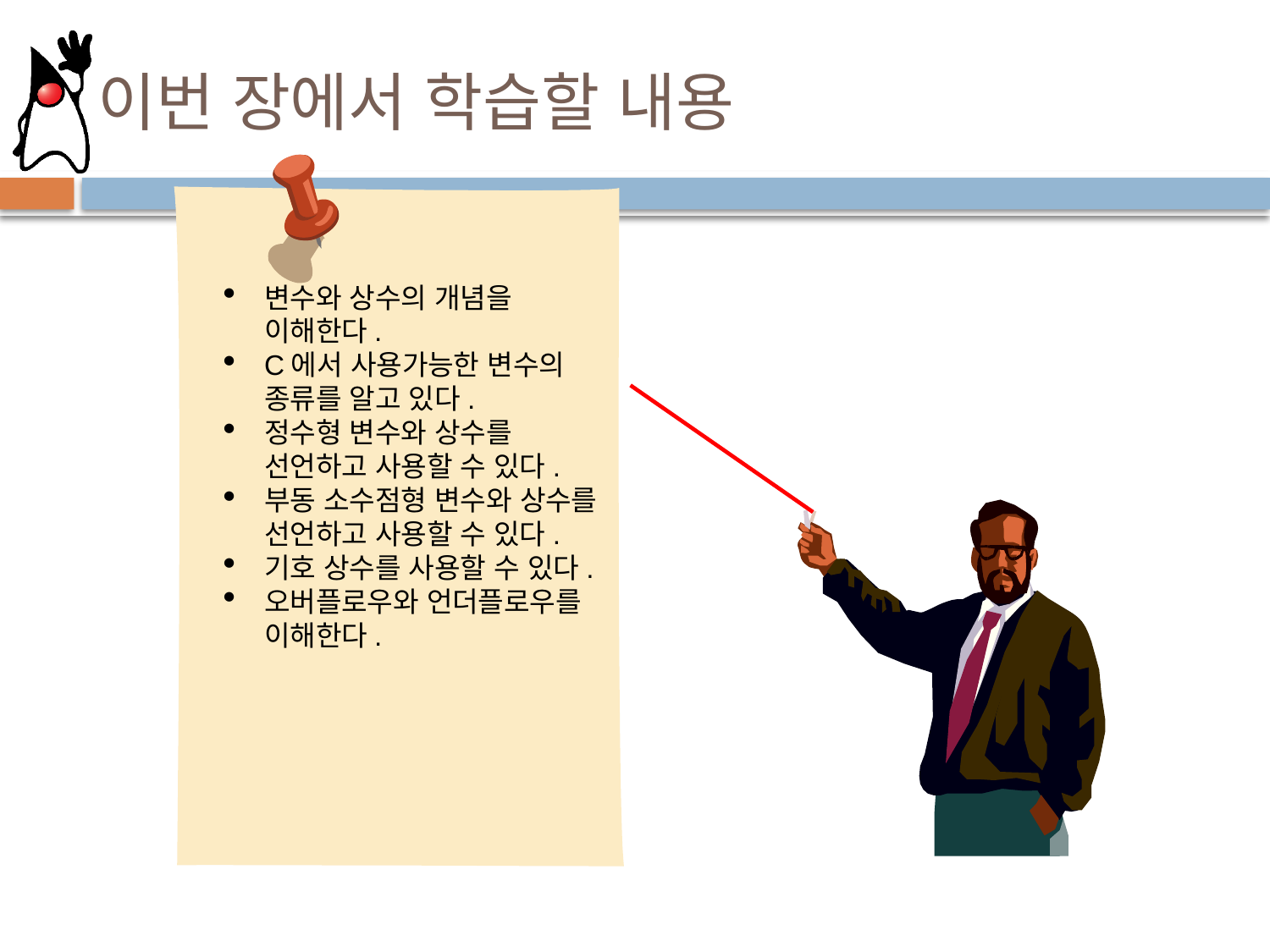

# 이번 장에서 학습할 내용

변수와 상수의 개념을 이해한다.
C에서 사용가능한 변수의 종류를 알고 있다.
정수형 변수와 상수를 선언하고 사용할 수 있다.
부동 소수점형 변수와 상수를 선언하고 사용할 수 있다.
기호 상수를 사용할 수 있다.
오버플로우와 언더플로우를 이해한다.